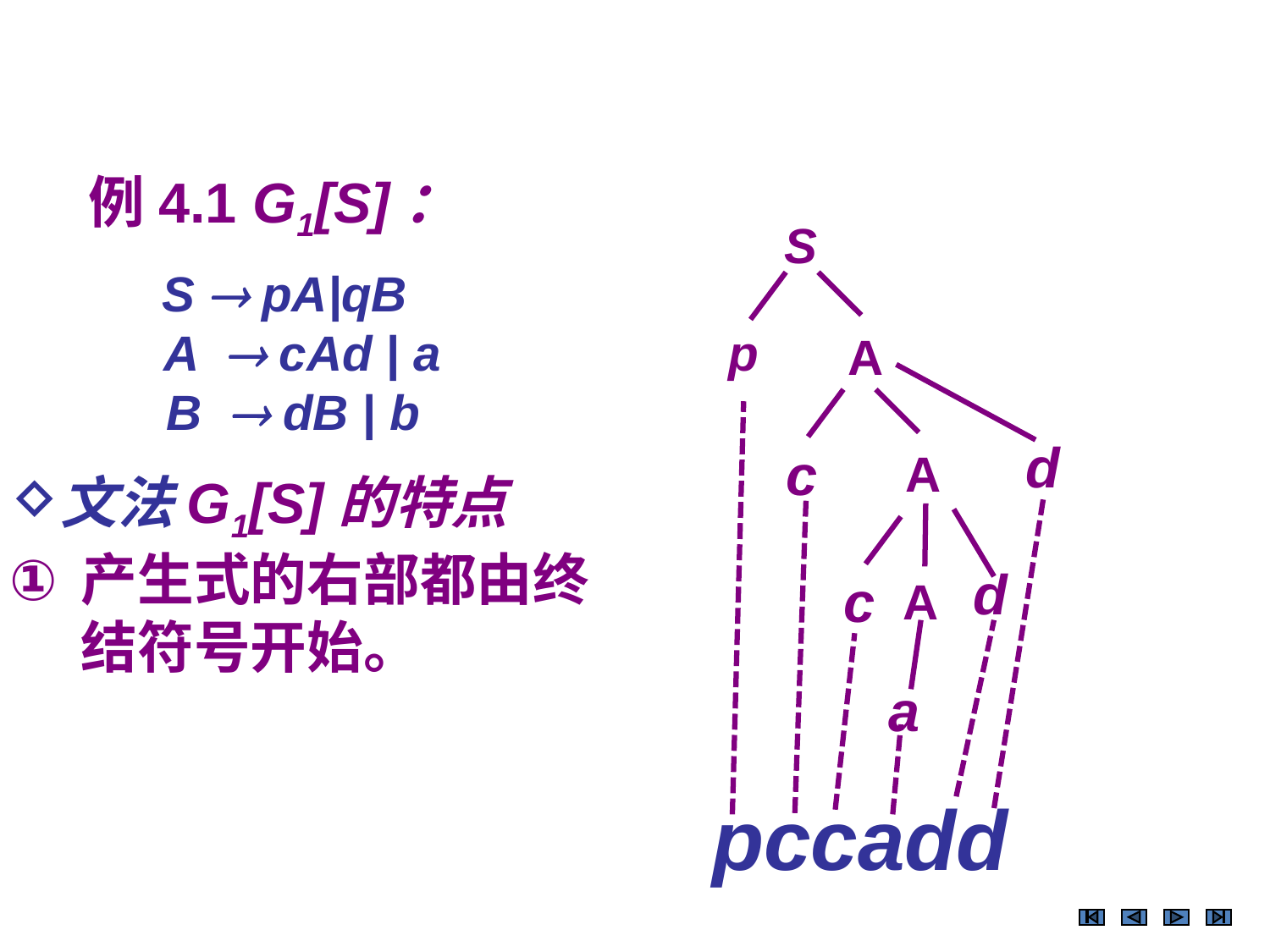

例4.1 G1[S]：

           S → pA|qB	         	 A  → cAd | a
	 B  → dB | b
S

p
A

d
c
A
文法G1[S]的特点
产生式的右部都由终结符号开始。

d
c
A

a

           pccadd